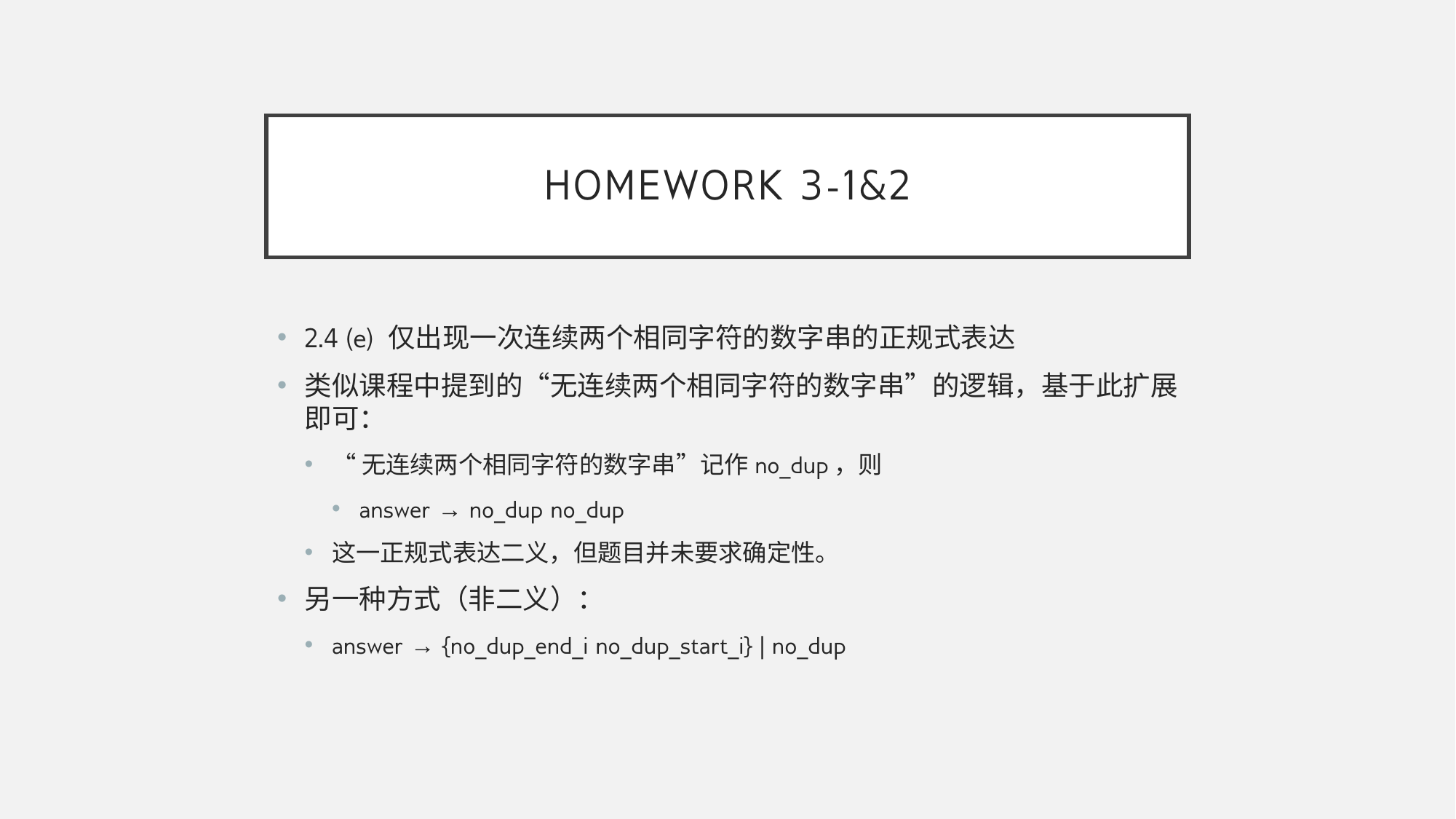

# Homework 3-1&2
2.4 (e) 仅出现一次连续两个相同字符的数字串的正规式表达
类似课程中提到的“无连续两个相同字符的数字串”的逻辑，基于此扩展即可：
“无连续两个相同字符的数字串”记作no_dup，则
answer → no_dup no_dup
这一正规式表达二义，但题目并未要求确定性。
另一种方式（非二义）：
answer → {no_dup_end_i no_dup_start_i} | no_dup